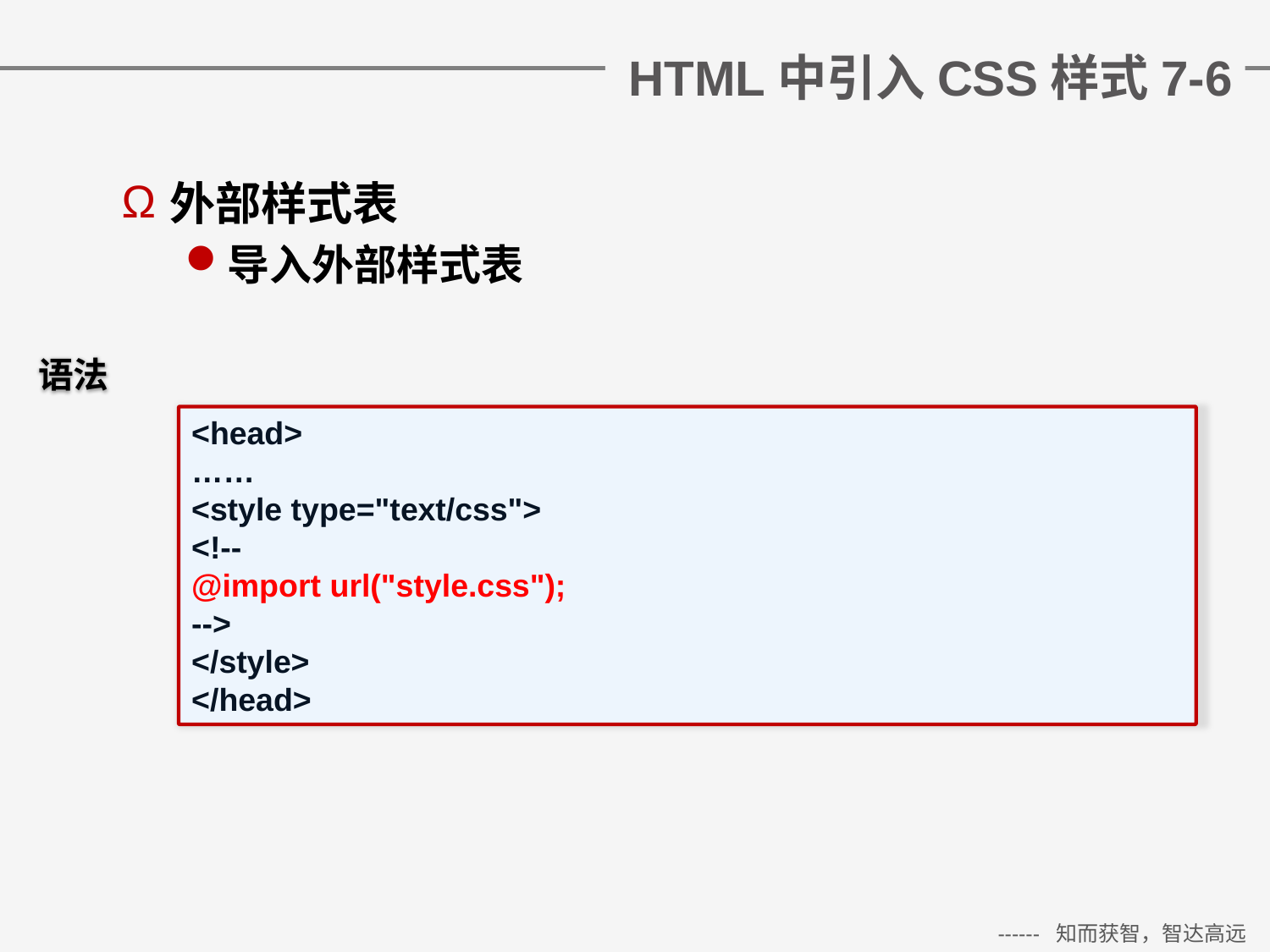

# HTML中引入CSS样式7-6
外部样式表
导入外部样式表
语法
<head>
……
<style type="text/css">
<!--
@import url("style.css");
-->
</style>
</head>